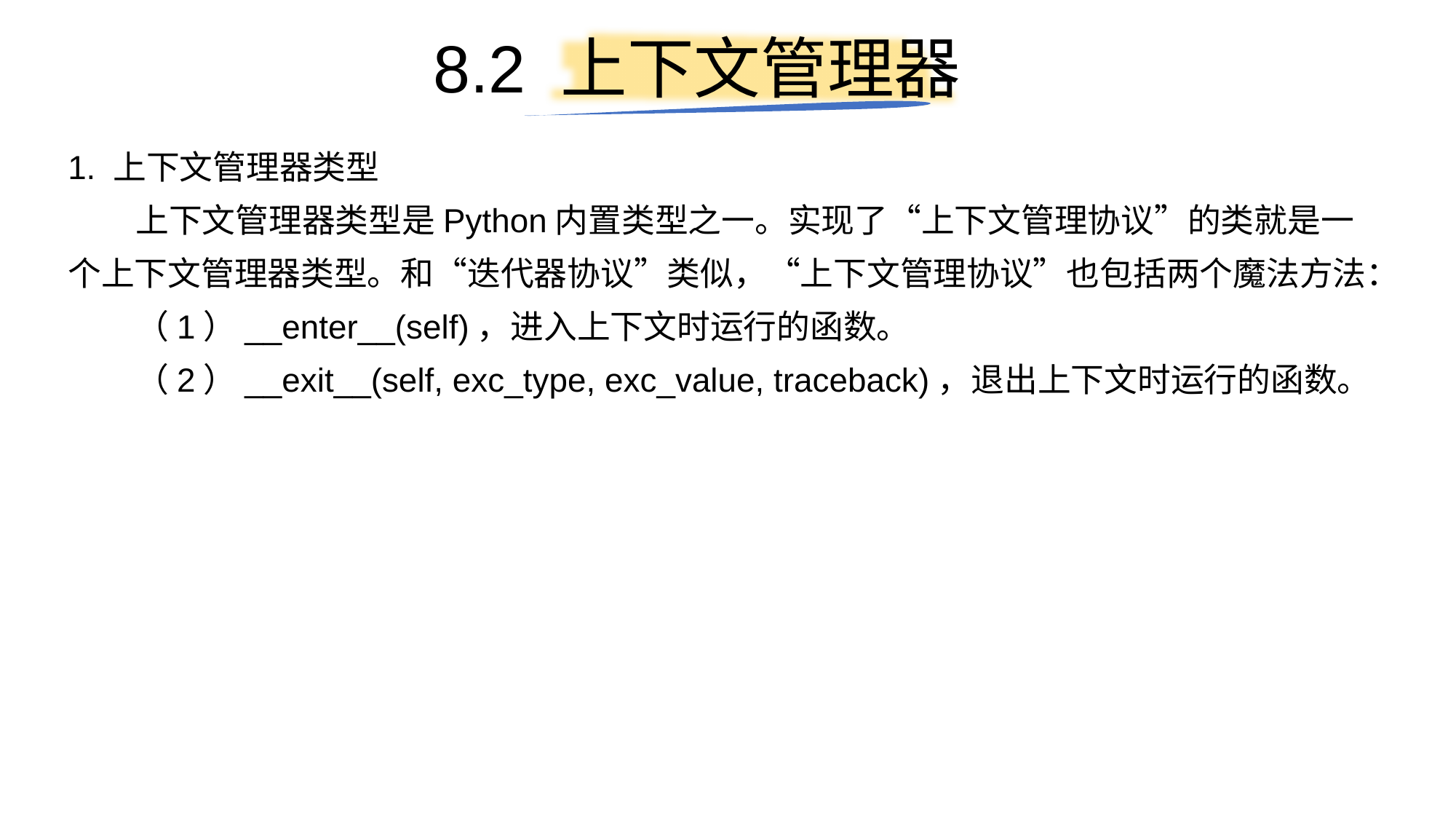

# 8.2 上下文管理器

1. 上下文管理器类型
        上下文管理器类型是Python内置类型之一。实现了“上下文管理协议”的类就是一个上下文管理器类型。和“迭代器协议”类似，“上下文管理协议”也包括两个魔法方法：
        （1）__enter__(self)，进入上下文时运行的函数。
        （2）__exit__(self, exc_type, exc_value, traceback)，退出上下文时运行的函数。